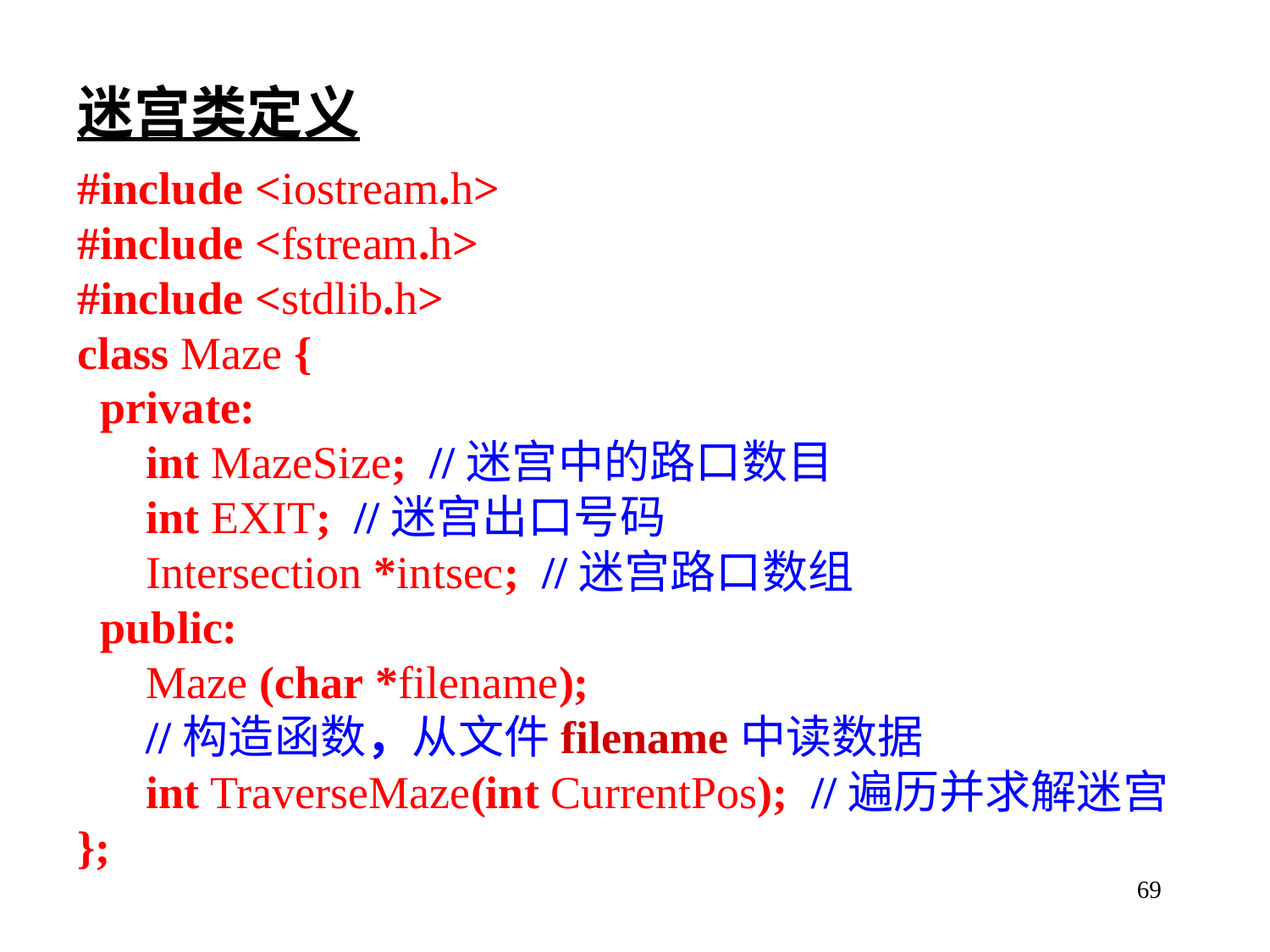

迷宫类定义
#include <iostream.h>
#include <fstream.h>
#include <stdlib.h>
class Maze {
  private:
      int MazeSize;  //迷宫中的路口数目
      int EXIT;  //迷宫出口号码
      Intersection *intsec;  //迷宫路口数组
  public:
      Maze (char *filename);
      //构造函数，从文件filename中读数据
      int TraverseMaze(int CurrentPos);  //遍历并求解迷宫
};
69